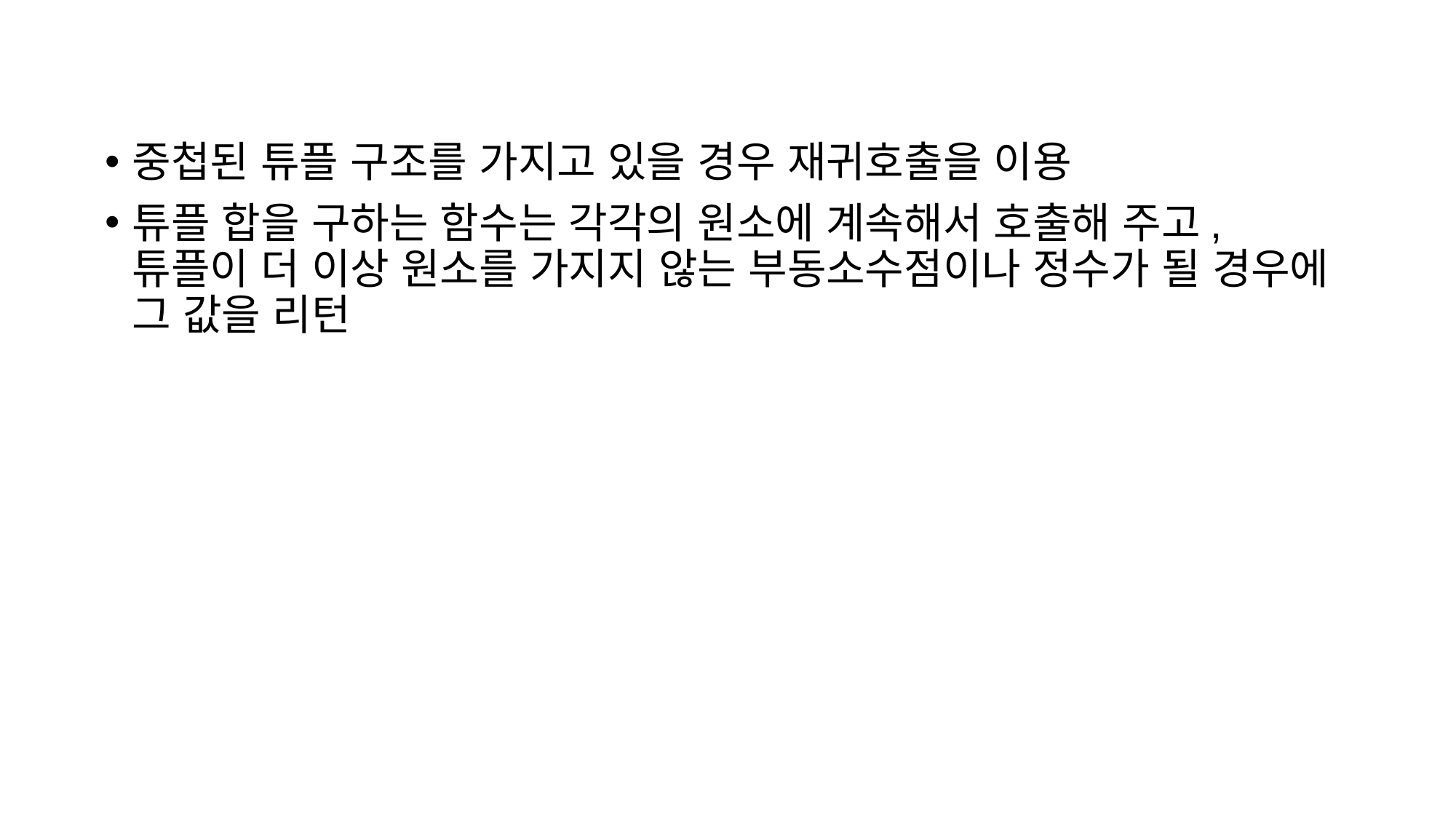

중첩된 튜플 구조를 가지고 있을 경우 재귀호출을 이용
튜플 합을 구하는 함수는 각각의 원소에 계속해서 호출해 주고, 튜플이 더 이상 원소를 가지지 않는 부동소수점이나 정수가 될 경우에 그 값을 리턴